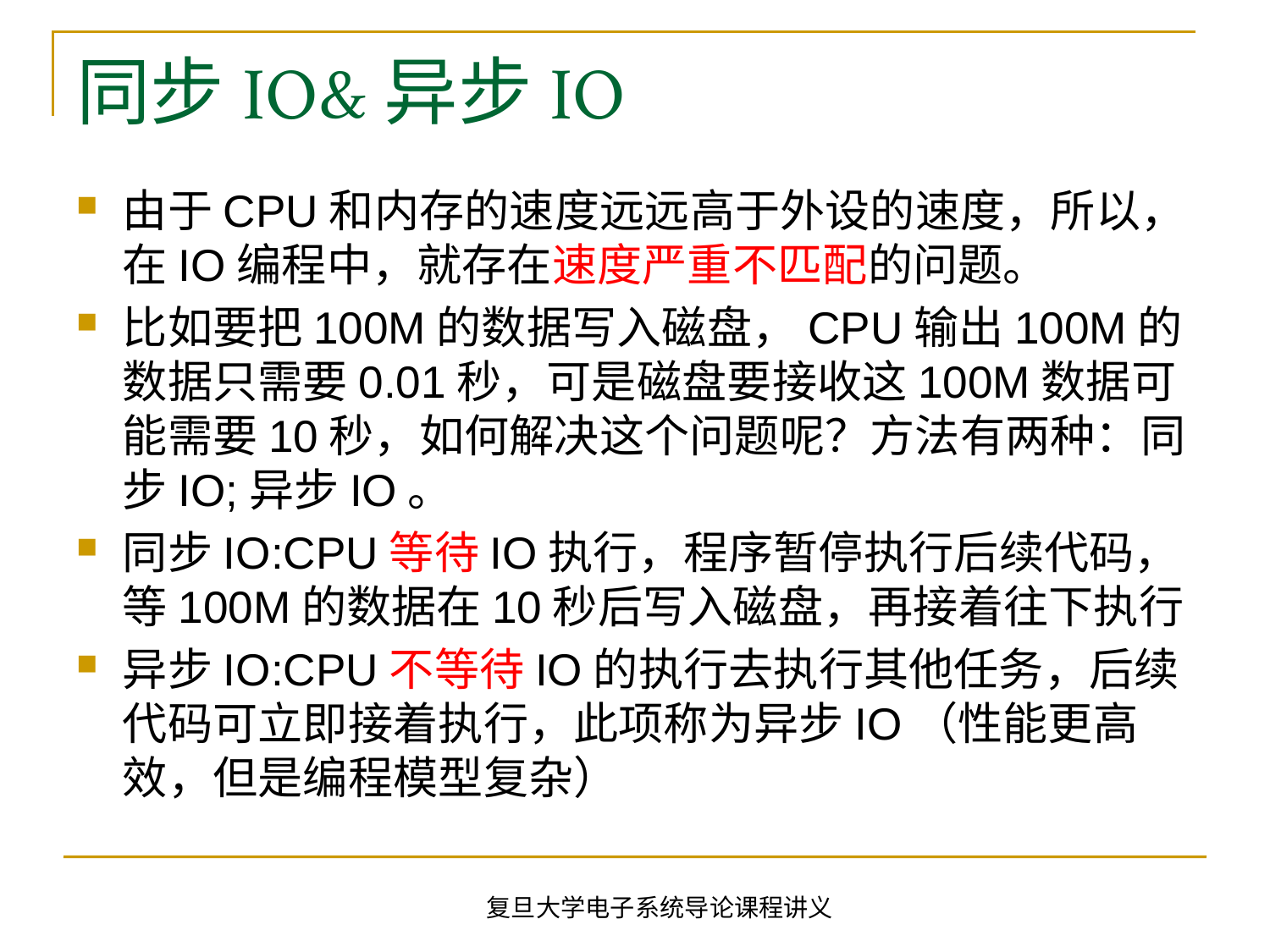

# 同步IO&异步IO
由于CPU和内存的速度远远高于外设的速度，所以，在IO编程中，就存在速度严重不匹配的问题。
比如要把100M的数据写入磁盘，CPU输出100M的数据只需要0.01秒，可是磁盘要接收这100M数据可能需要10秒，如何解决这个问题呢？方法有两种：同步IO;异步IO。
同步IO:CPU等待IO执行，程序暂停执行后续代码，等100M的数据在10秒后写入磁盘，再接着往下执行
异步IO:CPU不等待IO的执行去执行其他任务，后续代码可立即接着执行，此项称为异步IO（性能更高 效，但是编程模型复杂）